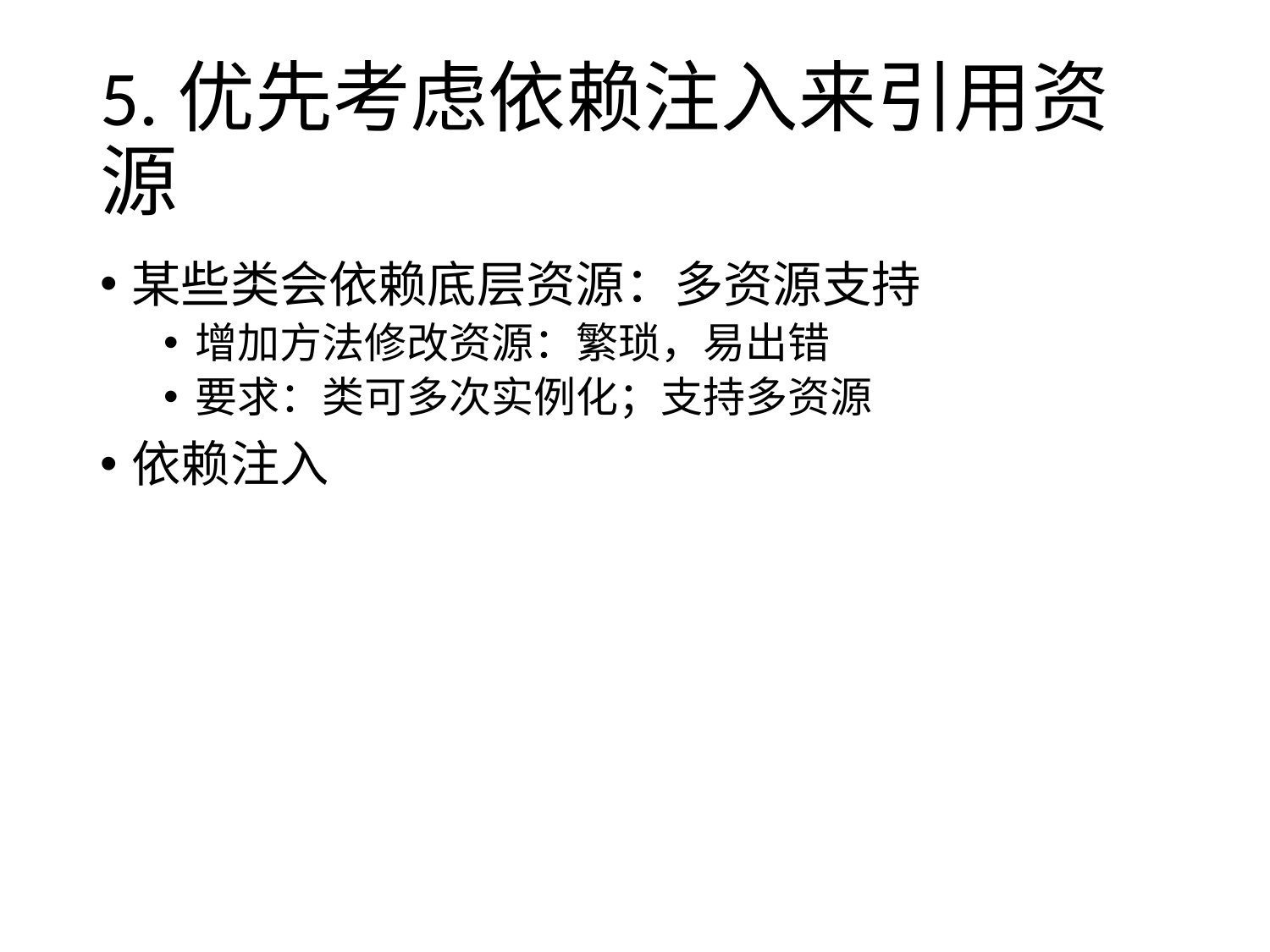

# 5.优先考虑依赖注入来引用资源
某些类会依赖底层资源：多资源支持
增加方法修改资源：繁琐，易出错
要求：类可多次实例化；支持多资源
依赖注入